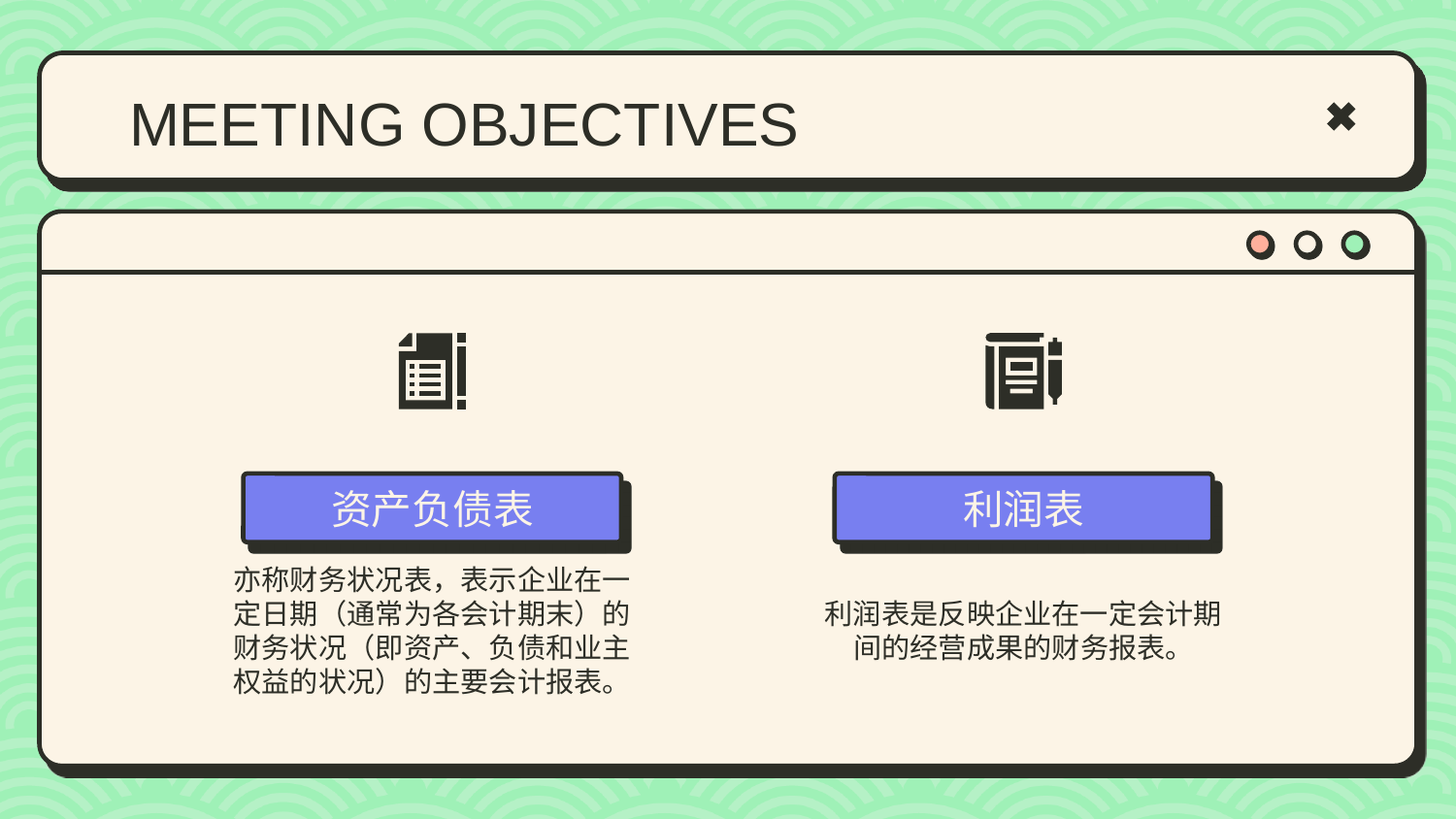

# MEETING OBJECTIVES

资产负债表

利润表
亦称财务状况表，表示企业在一定日期（通常为各会计期末）的财务状况（即资产、负债和业主权益的状况）的主要会计报表。
利润表是反映企业在一定会计期间的经营成果的财务报表。